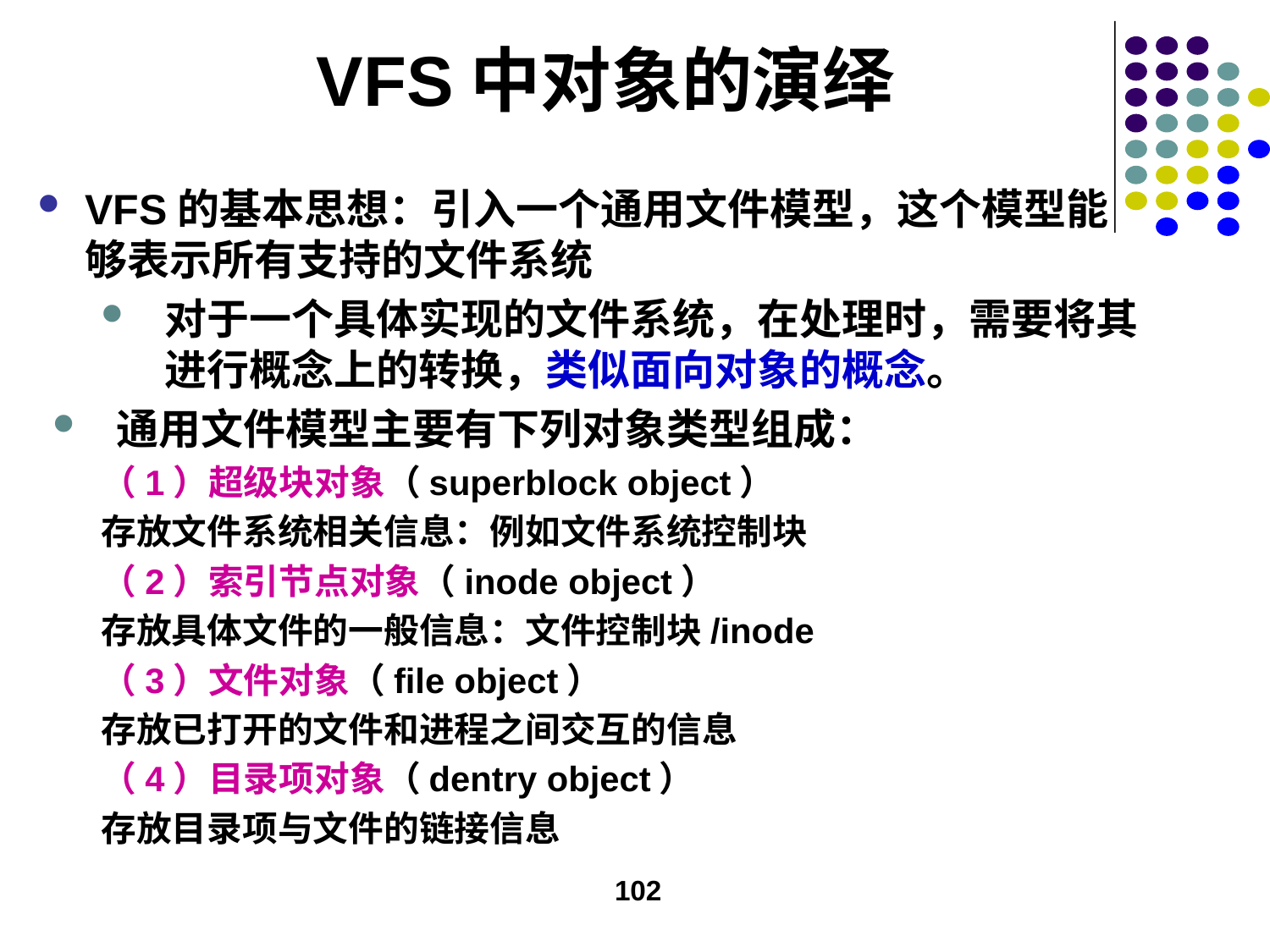

# VFS中对象的演绎
VFS的基本思想：引入一个通用文件模型，这个模型能够表示所有支持的文件系统
对于一个具体实现的文件系统，在处理时，需要将其进行概念上的转换，类似面向对象的概念。
通用文件模型主要有下列对象类型组成：
（1）超级块对象（superblock object）
存放文件系统相关信息：例如文件系统控制块
（2）索引节点对象（inode object）
存放具体文件的一般信息：文件控制块/inode
（3）文件对象（file object）
存放已打开的文件和进程之间交互的信息
（4）目录项对象（dentry object）
存放目录项与文件的链接信息

102